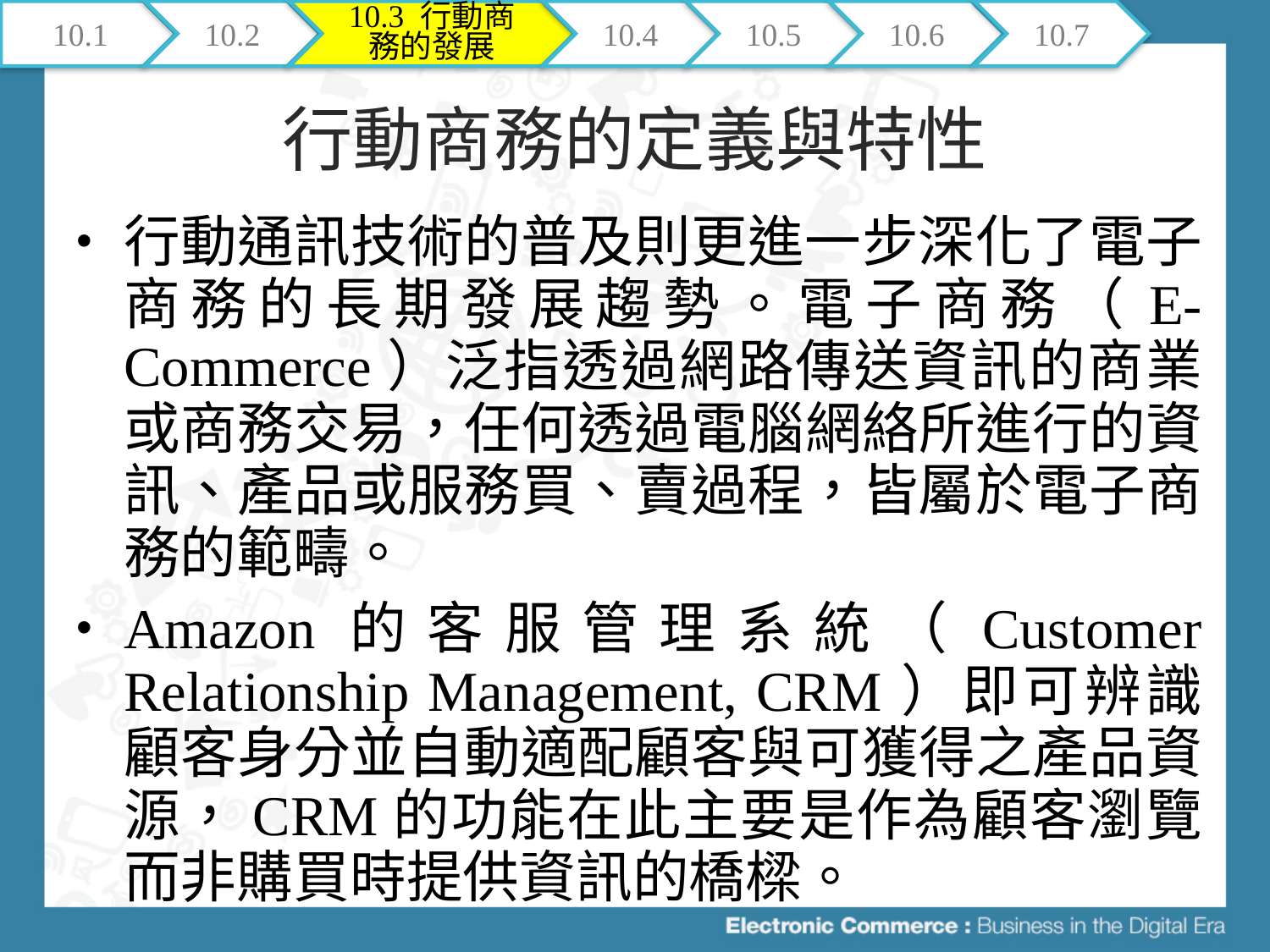

10.1
10.2
10.3 行動商務的發展
10.4
10.5
10.6
10.7
# 行動商務的定義與特性
行動通訊技術的普及則更進一步深化了電子商務的長期發展趨勢。電子商務（E-Commerce）泛指透過網路傳送資訊的商業或商務交易，任何透過電腦網絡所進行的資訊、產品或服務買、賣過程，皆屬於電子商務的範疇。
Amazon的客服管理系統（Customer Relationship Management, CRM）即可辨識顧客身分並自動適配顧客與可獲得之產品資源，CRM的功能在此主要是作為顧客瀏覽而非購買時提供資訊的橋樑。